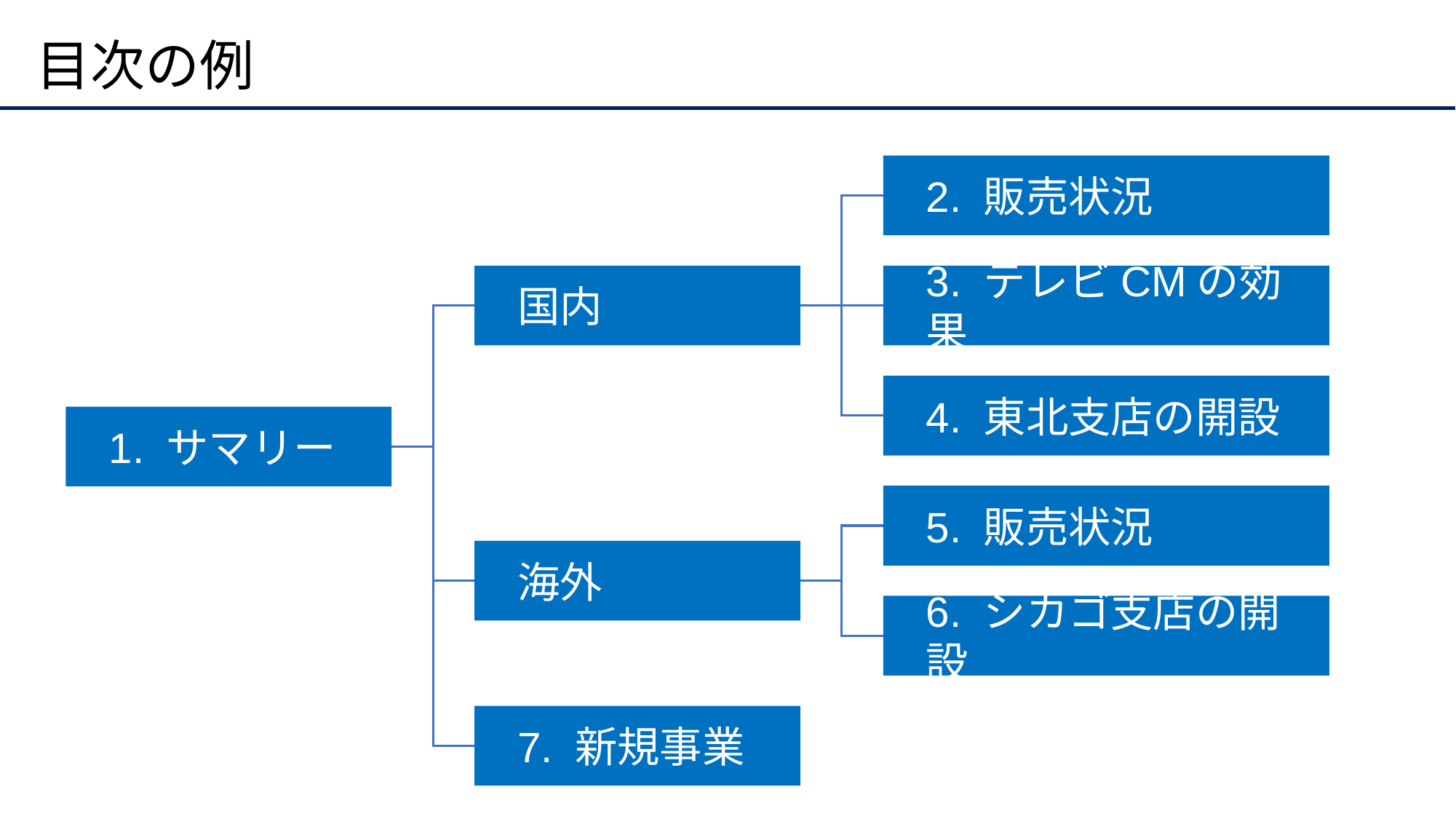

# 目次の例
2. 販売状況
国内
3. テレビCMの効果
4. 東北支店の開設
1. サマリー
5. 販売状況
海外
6. シカゴ支店の開設
7. 新規事業